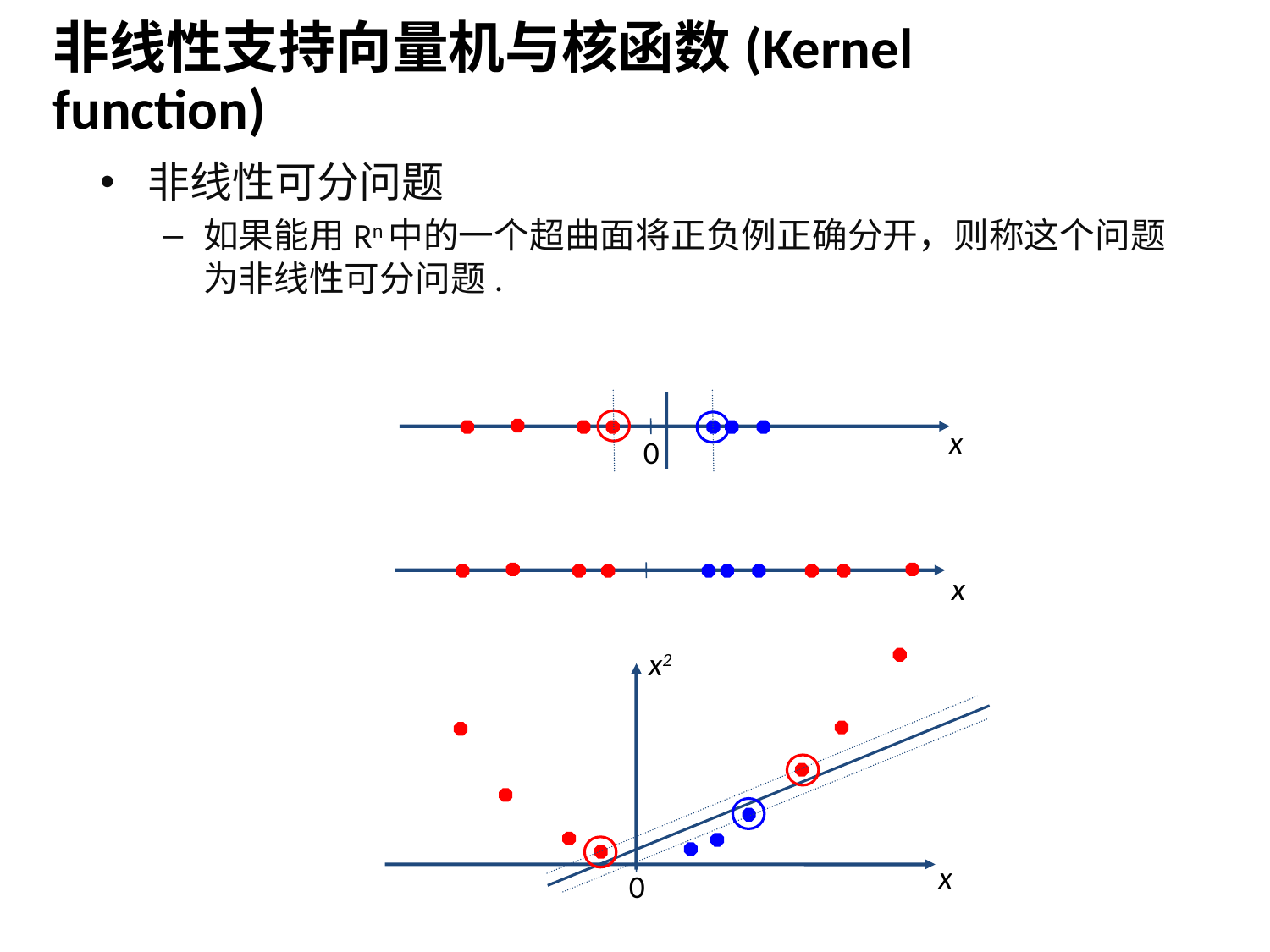

非线性支持向量机与核函数(Kernel function)
非线性可分问题
如果能用Rn中的一个超曲面将正负例正确分开，则称这个问题为非线性可分问题.

x

0

x

x2

x

0